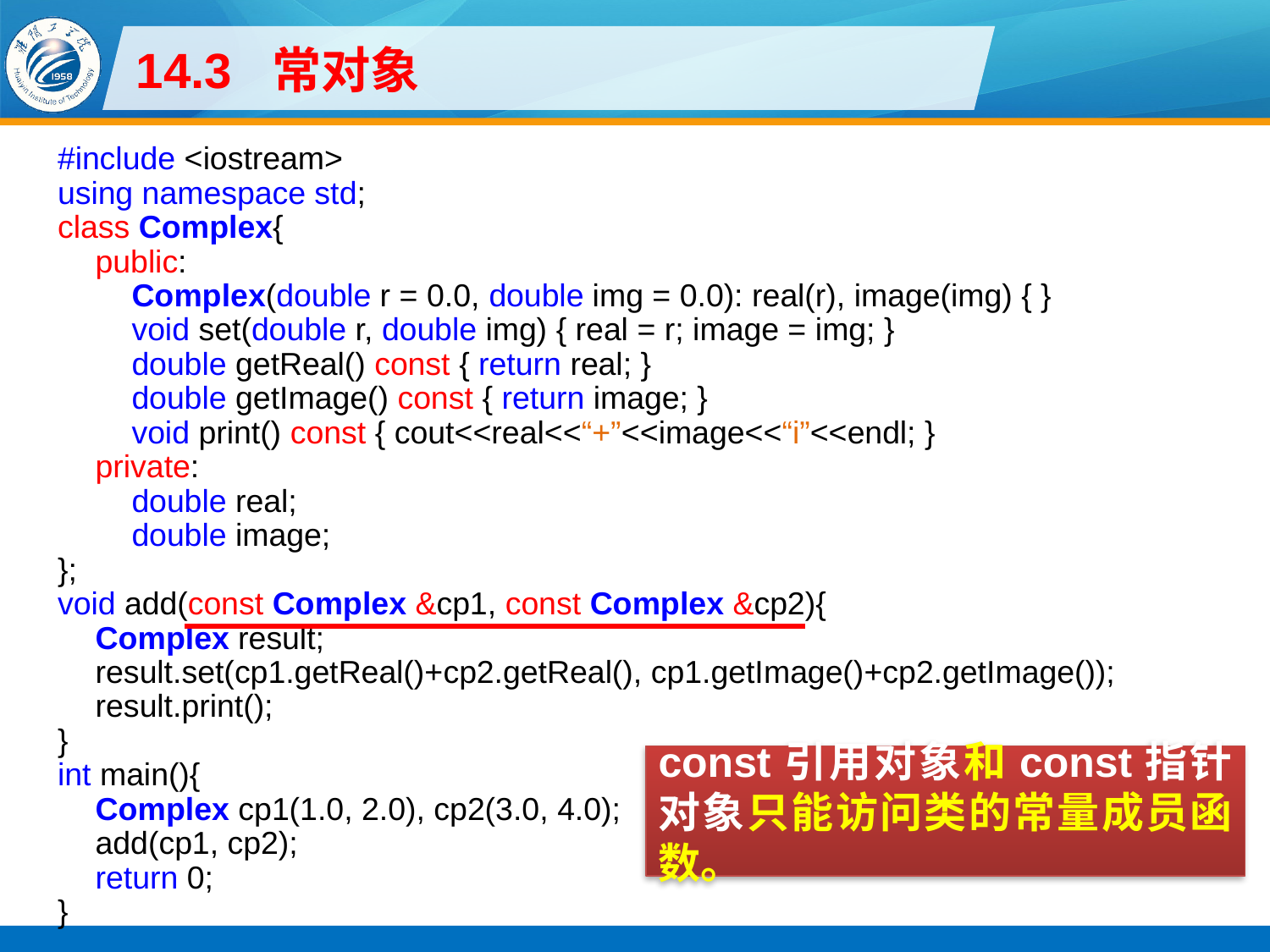

# 14.3  常对象
#include <iostream>
using namespace std;
class Complex{
public:
Complex(double r = 0.0, double img = 0.0): real(r), image(img) { }
void set(double r, double img) { real = r; image = img; }
double getReal() const { return real; }
double getImage() const { return image; }
void print() const { cout<<real<<“+”<<image<<“i”<<endl; }
private:
double real;
double image;
};
void add(const Complex &cp1, const Complex &cp2){
Complex result;
result.set(cp1.getReal()+cp2.getReal(), cp1.getImage()+cp2.getImage());
result.print();
}
int main(){
Complex cp1(1.0, 2.0), cp2(3.0, 4.0);
add(cp1, cp2);
return 0;
}
const引用对象和const指针对象只能访问类的常量成员函数。